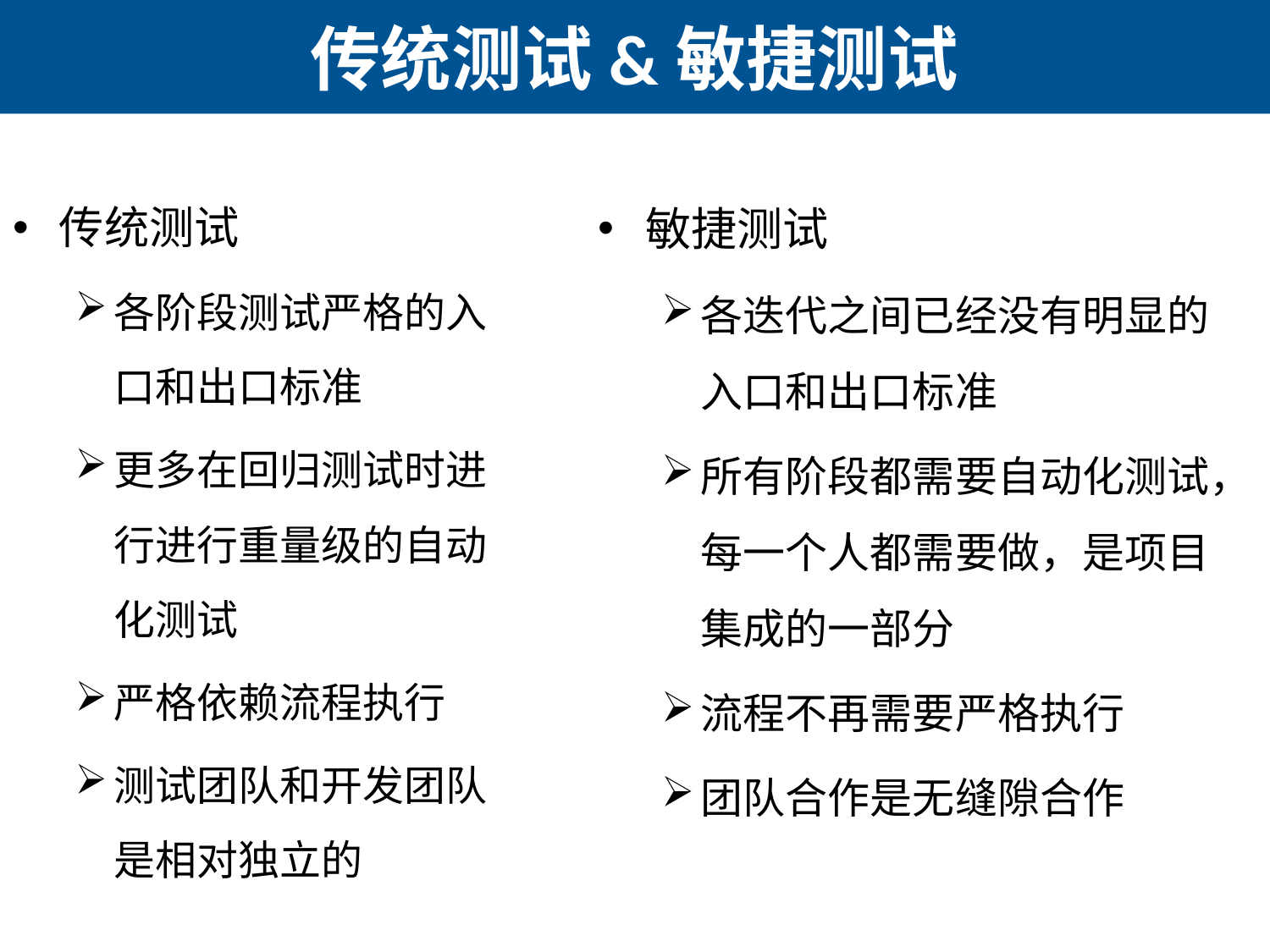

# 传统测试&敏捷测试
传统测试
各阶段测试严格的入口和出口标准
更多在回归测试时进行进行重量级的自动化测试
严格依赖流程执行
测试团队和开发团队是相对独立的

敏捷测试
各迭代之间已经没有明显的入口和出口标准
所有阶段都需要自动化测试，每一个人都需要做，是项目集成的一部分
流程不再需要严格执行
团队合作是无缝隙合作